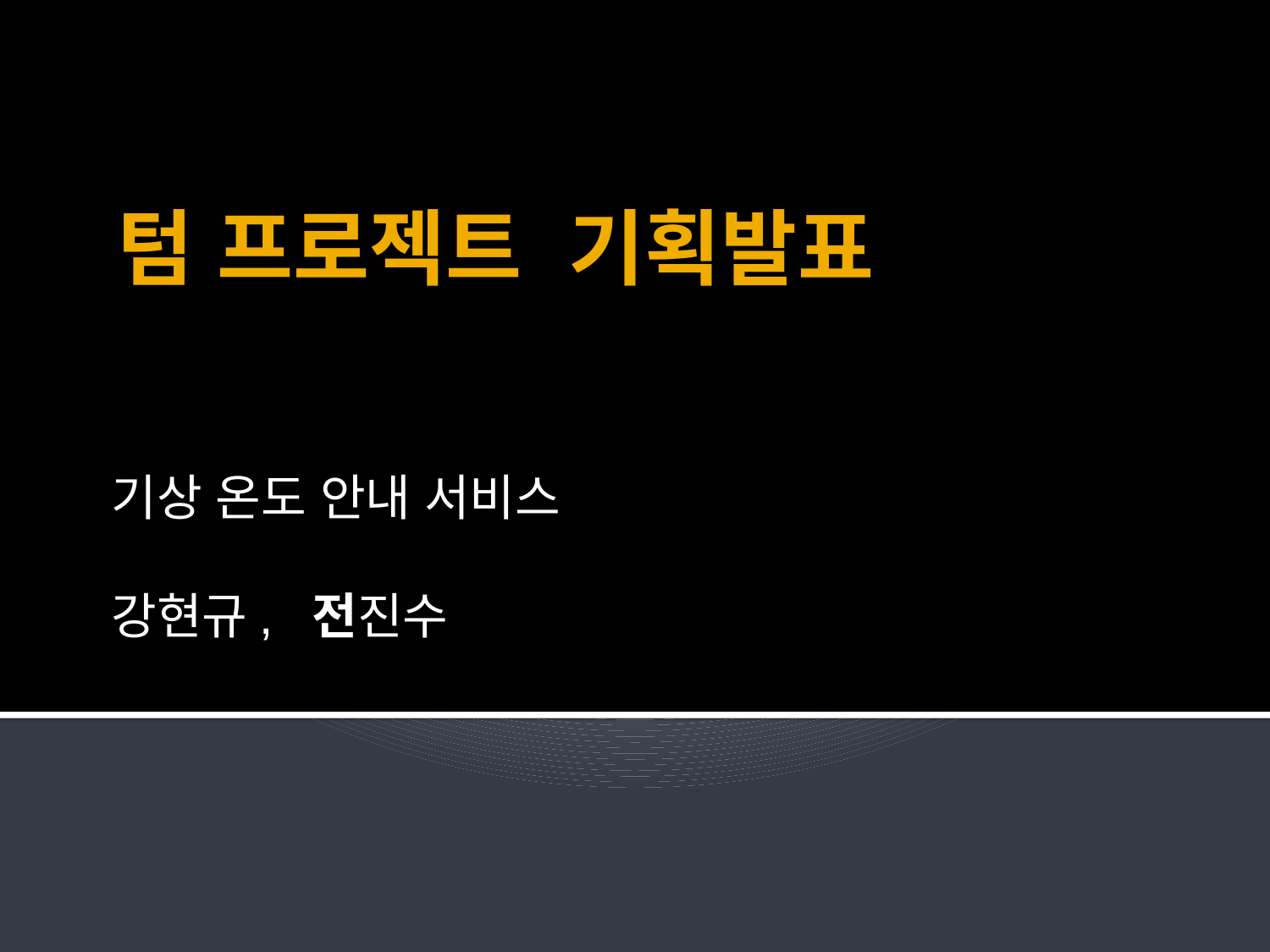

# 텀 프로젝트  기획발표
기상 온도 안내 서비스

강현규,  전진수